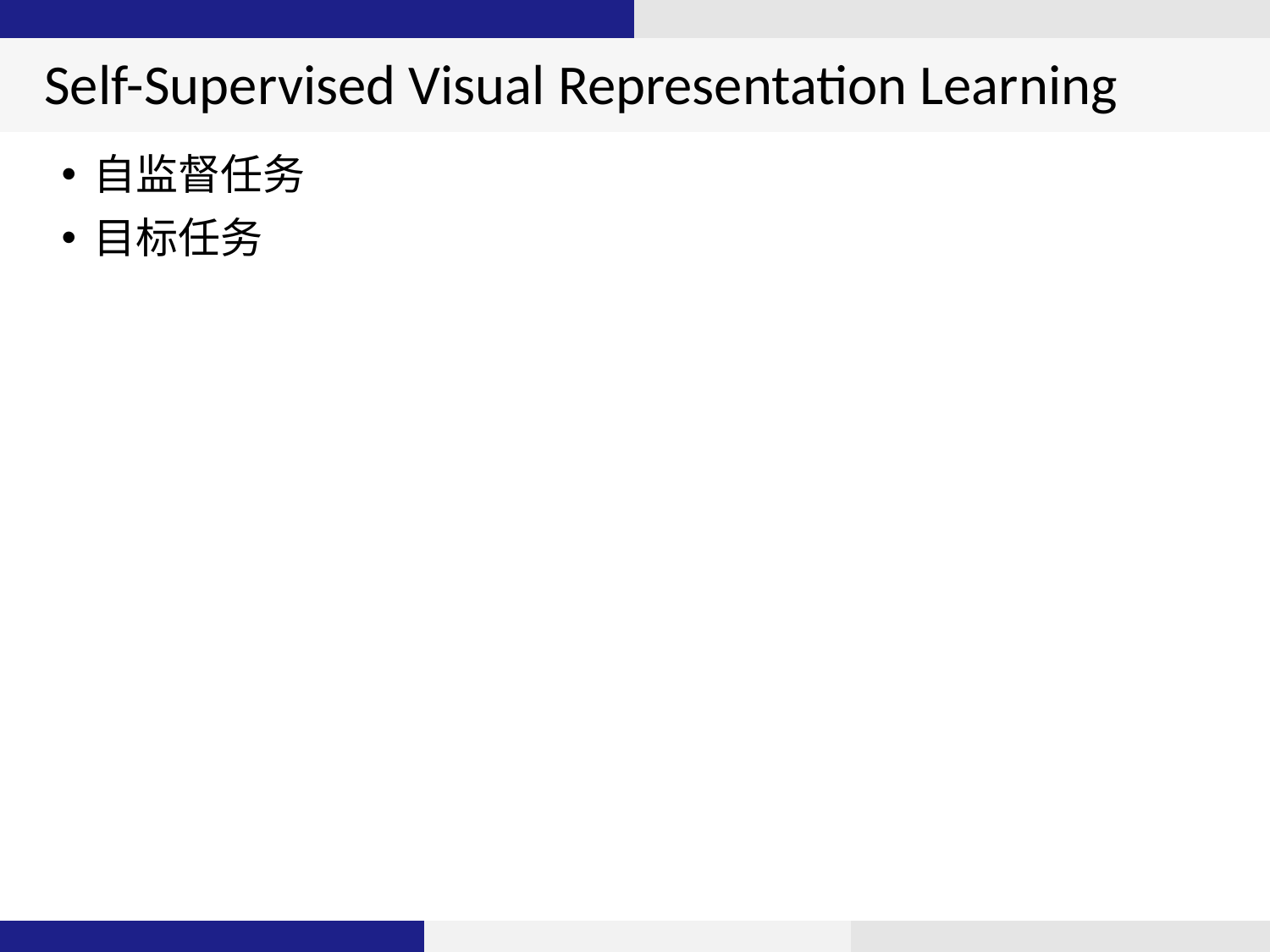

# Self-Supervised Visual Representation Learning
自监督任务
目标任务